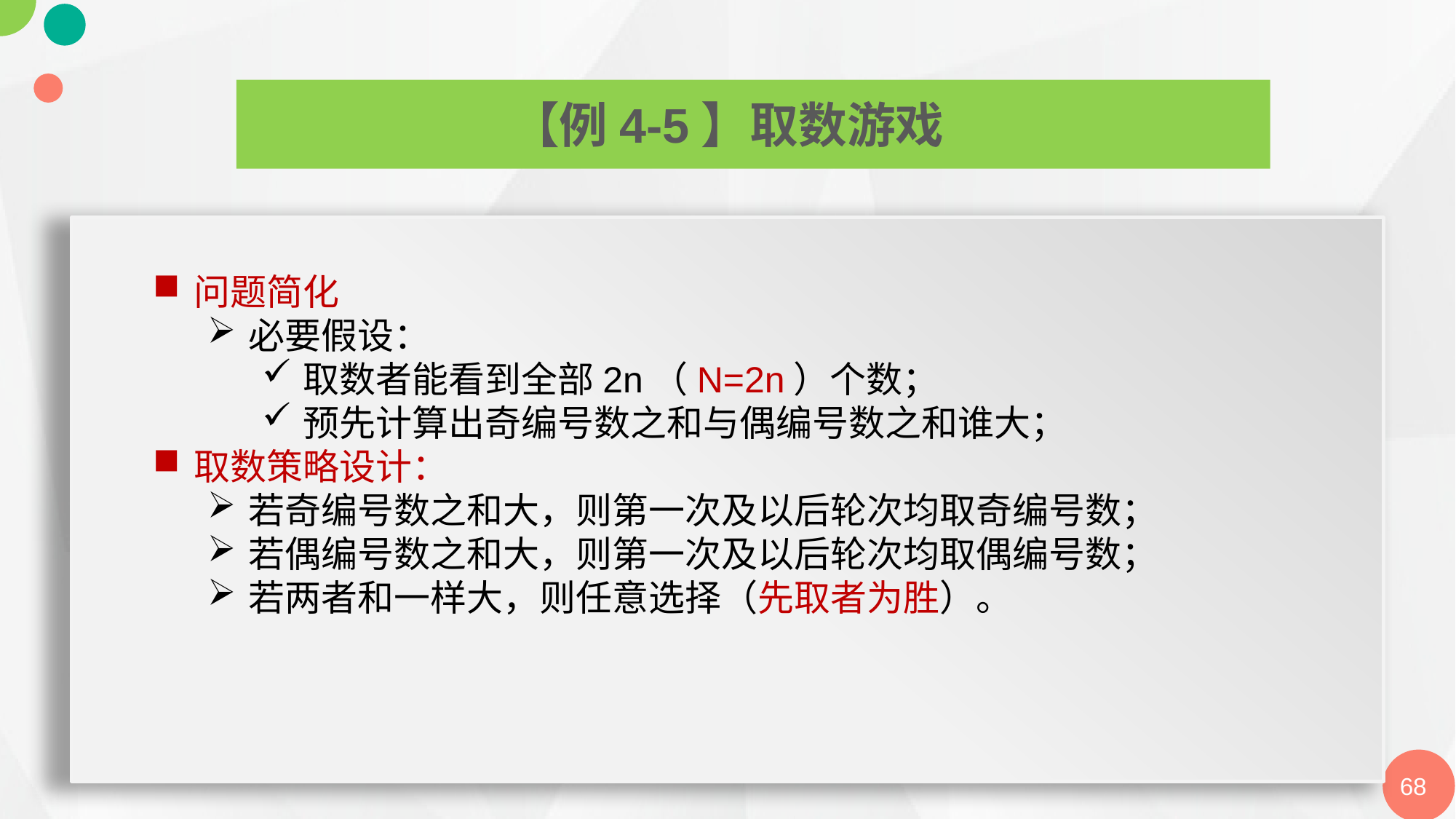

【例4-5】取数游戏
问题简化
必要假设：
取数者能看到全部2n（N=2n）个数；
预先计算出奇编号数之和与偶编号数之和谁大；
取数策略设计：
若奇编号数之和大，则第一次及以后轮次均取奇编号数；
若偶编号数之和大，则第一次及以后轮次均取偶编号数；
若两者和一样大，则任意选择（先取者为胜）。